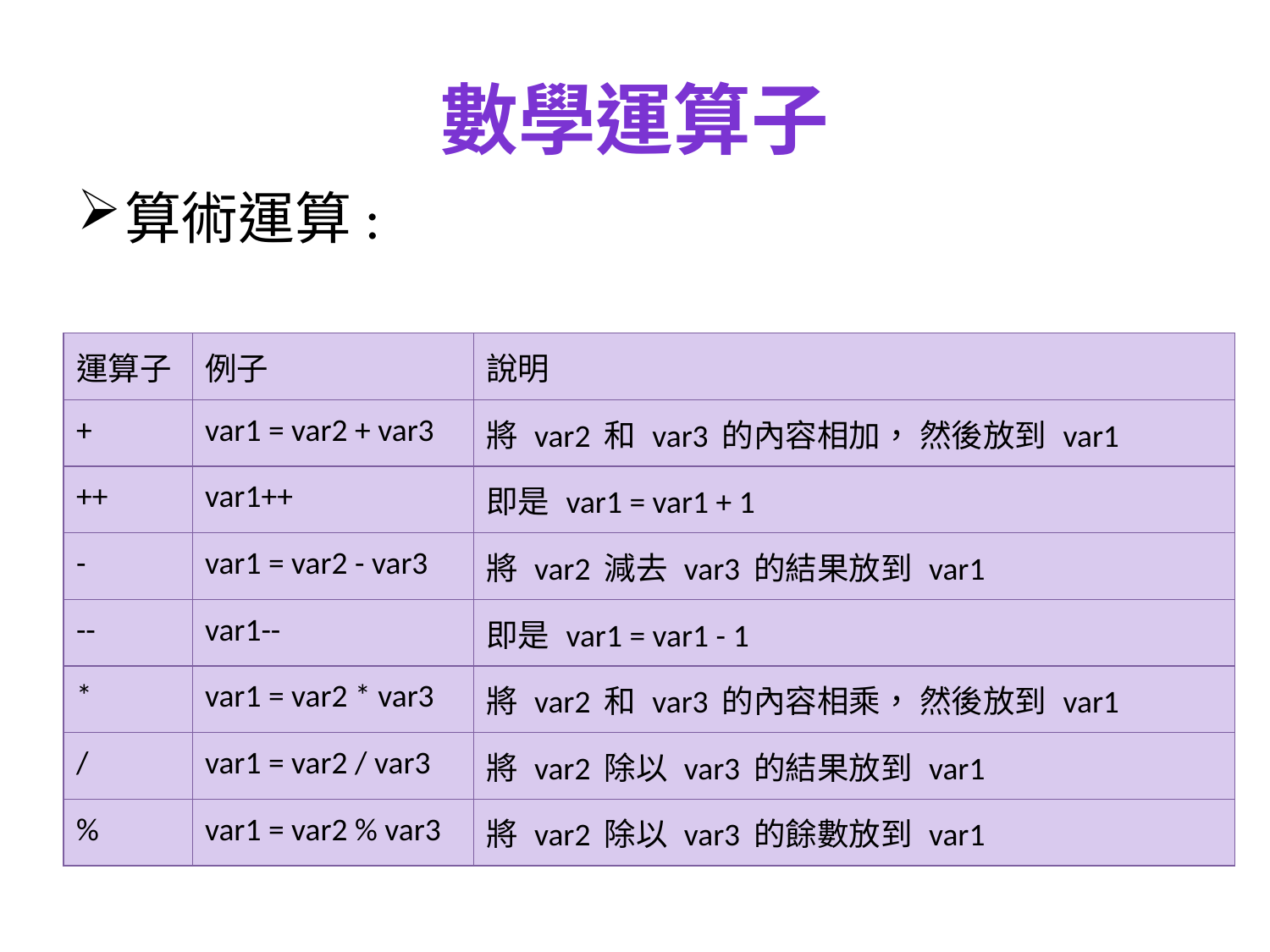

# 數學運算子
算術運算:

| 運算子 | 例子 | 說明 |
| --- | --- | --- |
| + | var1 = var2 + var3 | 將 var2 和 var3 的內容相加， 然後放到 var1 |
| ++ | var1++ | 即是 var1 = var1 + 1 |
| - | var1 = var2 - var3 | 將 var2 減去 var3 的結果放到 var1 |
| -- | var1-- | 即是 var1 = var1 - 1 |
| \* | var1 = var2 \* var3 | 將 var2 和 var3 的內容相乘， 然後放到 var1 |
| / | var1 = var2 / var3 | 將 var2 除以 var3 的結果放到 var1 |
| % | var1 = var2 % var3 | 將 var2 除以 var3 的餘數放到 var1 |